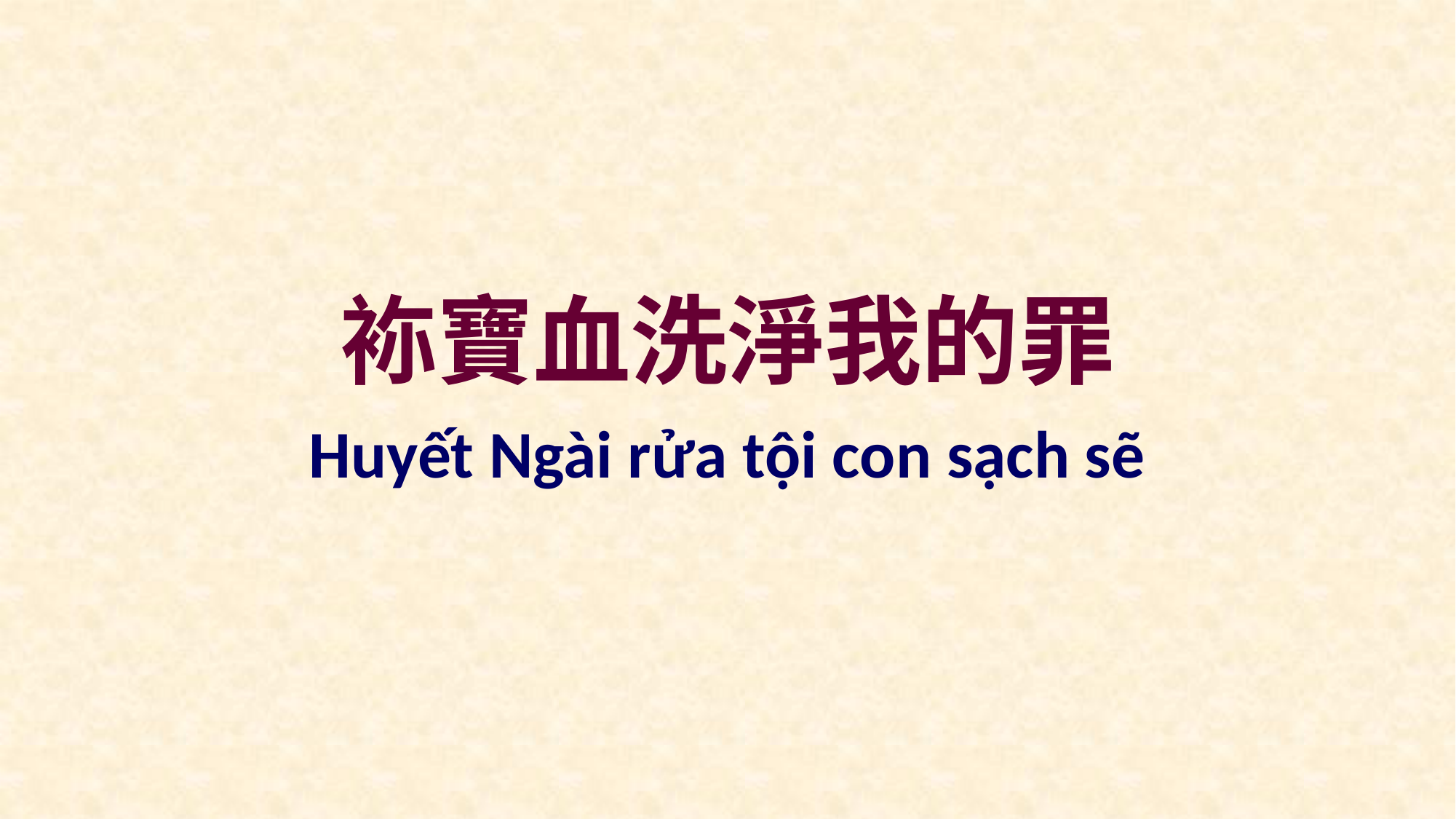

袮寶血洗淨我的罪
Huyết Ngài rửa tội con sạch sẽ